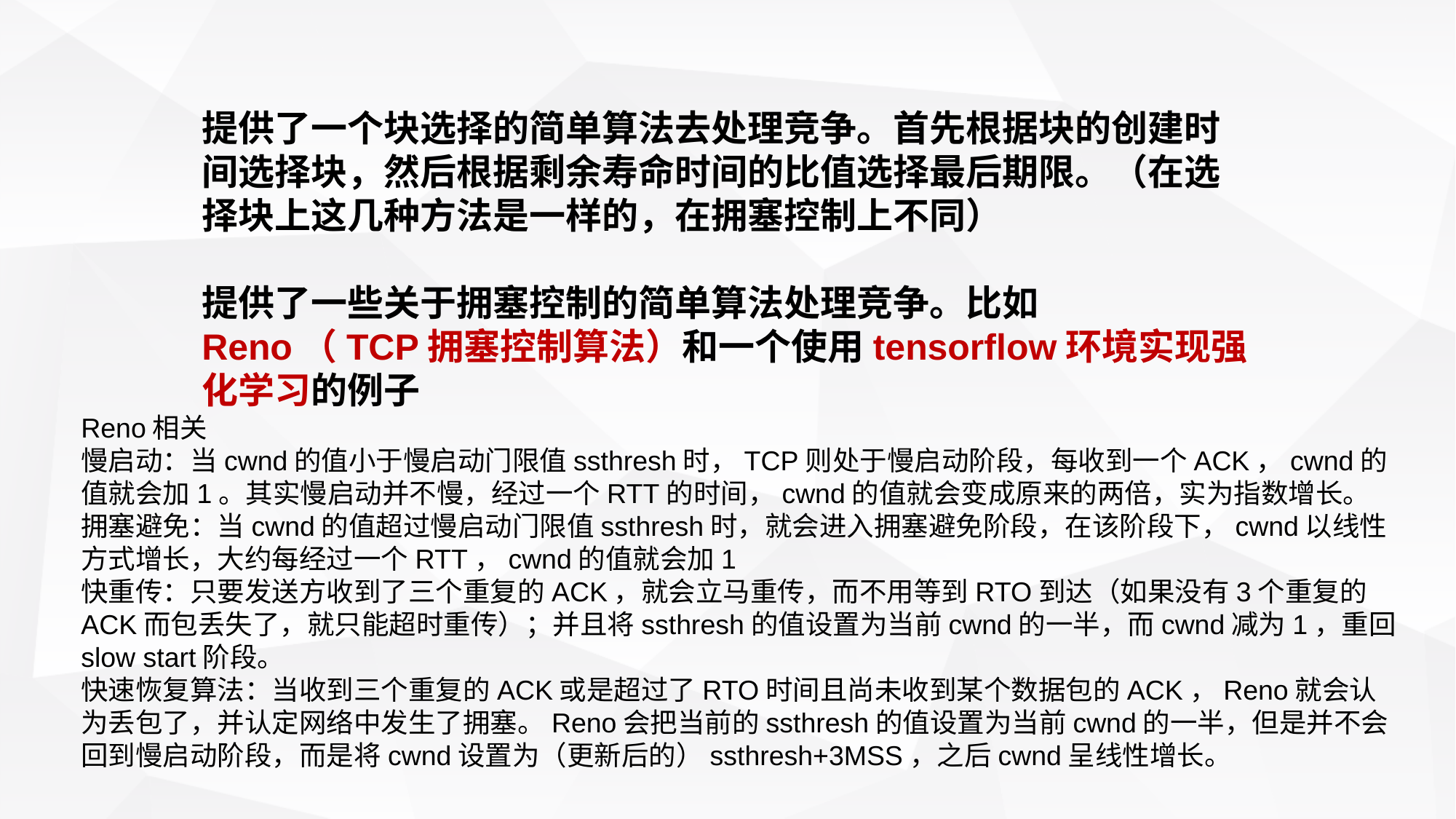

提供了一个块选择的简单算法去处理竞争。首先根据块的创建时间选择块，然后根据剩余寿命时间的比值选择最后期限。（在选择块上这几种方法是一样的，在拥塞控制上不同）

提供了一些关于拥塞控制的简单算法处理竞争。比如Reno（TCP拥塞控制算法）和一个使用tensorflow环境实现强化学习的例子
Reno相关
慢启动：当cwnd的值小于慢启动门限值ssthresh时，TCP则处于慢启动阶段，每收到一个ACK，cwnd的值就会加1。其实慢启动并不慢，经过一个RTT的时间，cwnd的值就会变成原来的两倍，实为指数增长。
拥塞避免：当cwnd的值超过慢启动门限值ssthresh时，就会进入拥塞避免阶段，在该阶段下，cwnd以线性方式增长，大约每经过一个RTT，cwnd的值就会加1
快重传：只要发送方收到了三个重复的ACK，就会立马重传，而不用等到RTO到达（如果没有3个重复的ACK而包丢失了，就只能超时重传）；并且将ssthresh的值设置为当前cwnd的一半，而cwnd减为1，重回slow start阶段。
快速恢复算法：当收到三个重复的ACK或是超过了RTO时间且尚未收到某个数据包的ACK，Reno就会认为丢包了，并认定网络中发生了拥塞。Reno会把当前的ssthresh的值设置为当前cwnd的一半，但是并不会回到慢启动阶段，而是将cwnd设置为（更新后的）ssthresh+3MSS，之后cwnd呈线性增长。